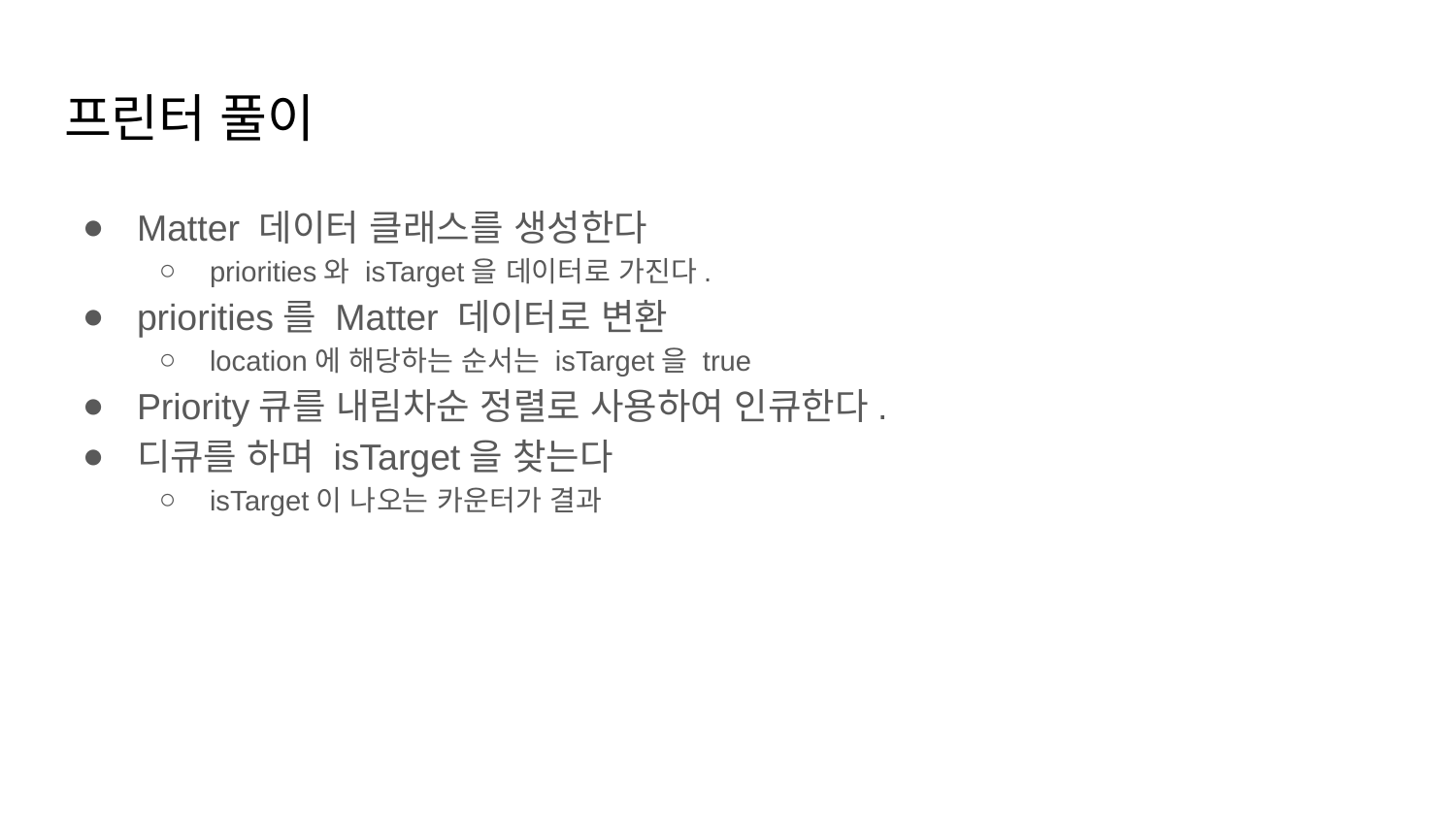

# 프린터 풀이
Matter 데이터 클래스를 생성한다
priorities와 isTarget을 데이터로 가진다.
priorities를 Matter 데이터로 변환
location에 해당하는 순서는 isTarget을 true
Priority큐를 내림차순 정렬로 사용하여 인큐한다.
디큐를 하며 isTarget을 찾는다
isTarget이 나오는 카운터가 결과